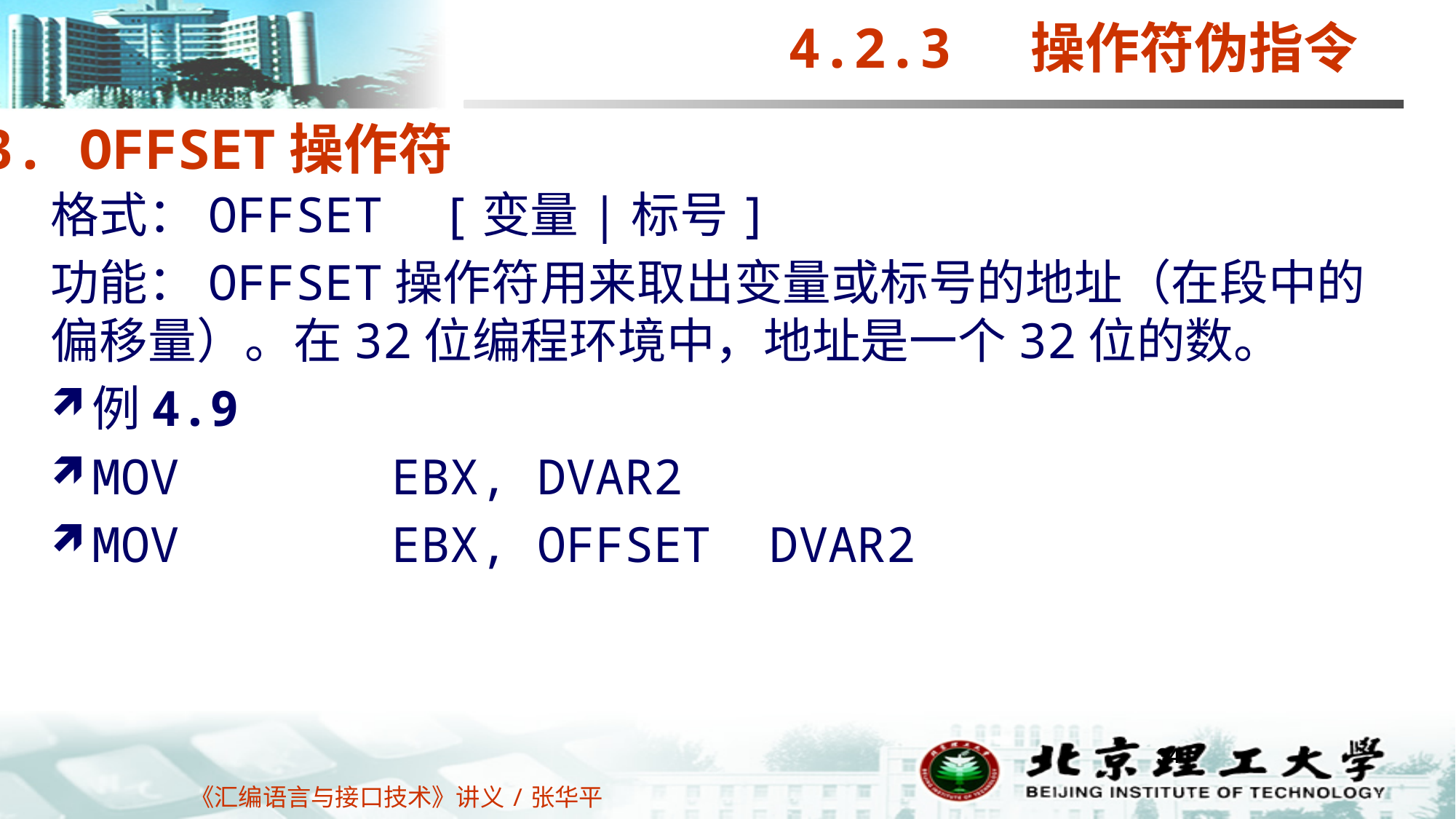

4.2.3  操作符伪指令
3. OFFSET操作符
格式：offset  [变量|标号]
功能：offset操作符用来取出变量或标号的地址（在段中的偏移量）。在32位编程环境中，地址是一个32位的数。
例4.9
MOV	EBX, dVar2
MOV	EBX, offset  dVar2
34